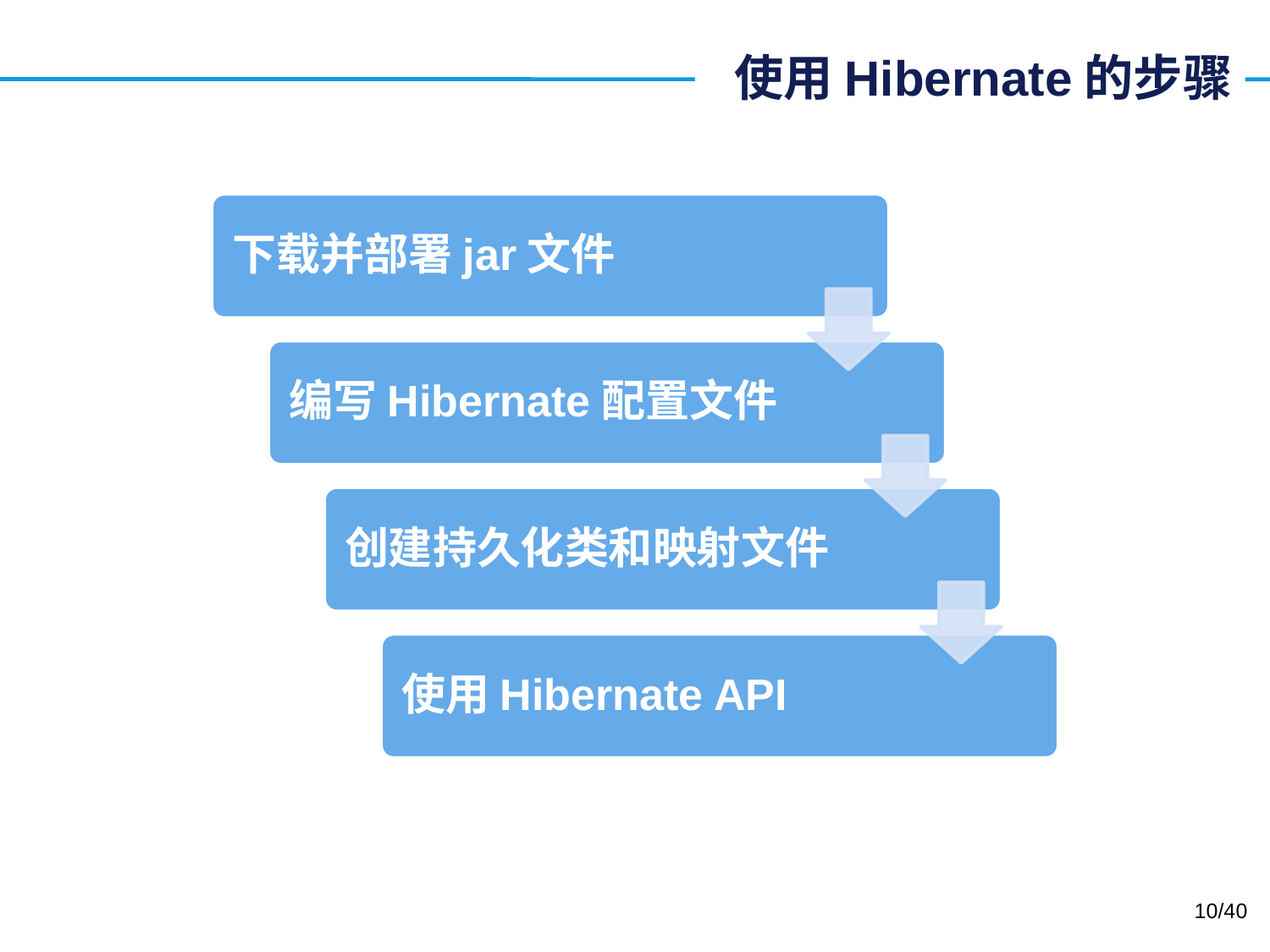

# 使用Hibernate的步骤
下载并部署jar文件
编写Hibernate配置文件
创建持久化类和映射文件
使用Hibernate API

10/40